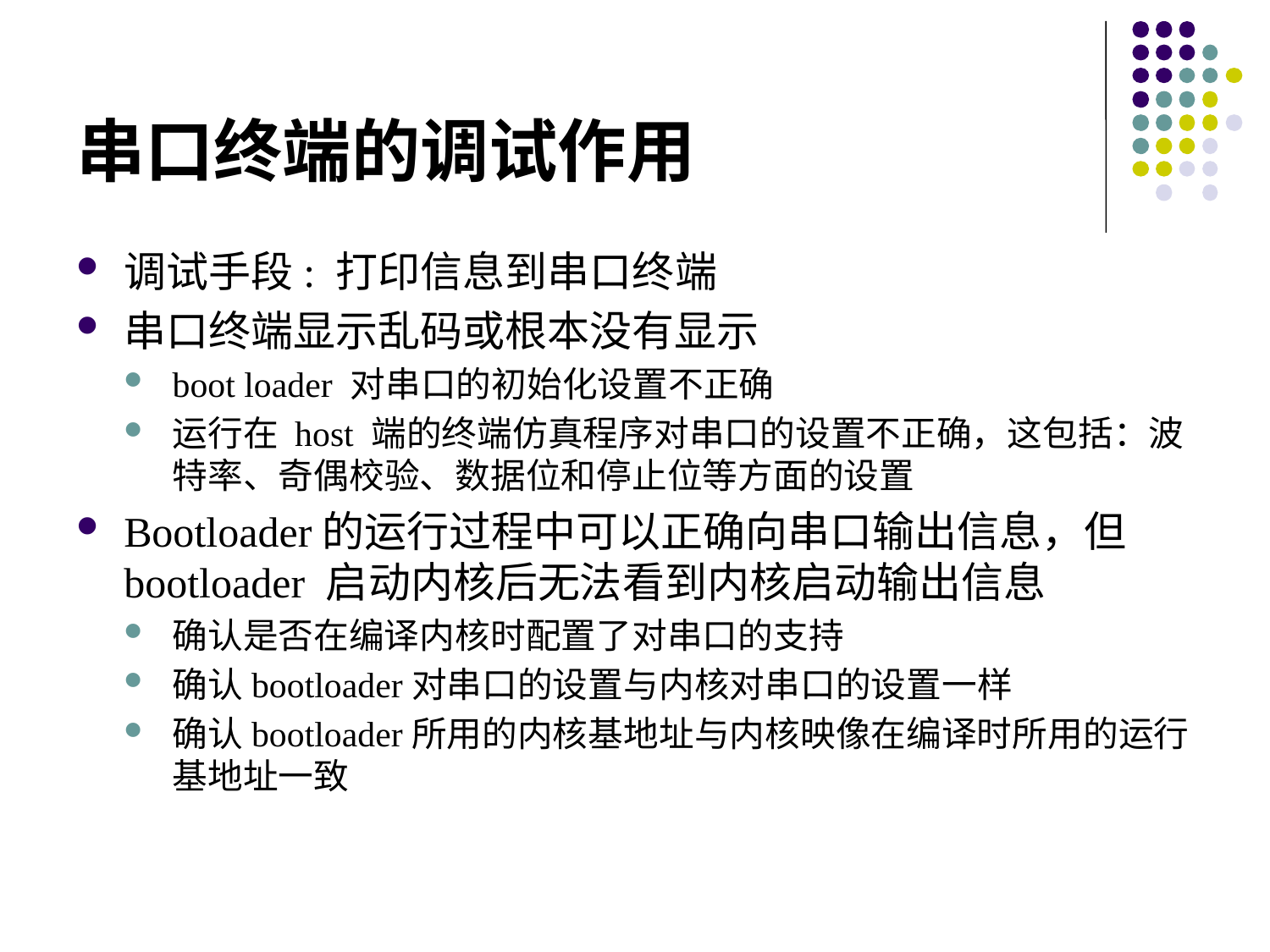

# 串口终端的调试作用
调试手段: 打印信息到串口终端
串口终端显示乱码或根本没有显示
boot loader 对串口的初始化设置不正确
运行在 host 端的终端仿真程序对串口的设置不正确，这包括：波特率、奇偶校验、数据位和停止位等方面的设置
Bootloader的运行过程中可以正确向串口输出信息，但bootloader 启动内核后无法看到内核启动输出信息
确认是否在编译内核时配置了对串口的支持
确认bootloader对串口的设置与内核对串口的设置一样
确认bootloader所用的内核基地址与内核映像在编译时所用的运行基地址一致